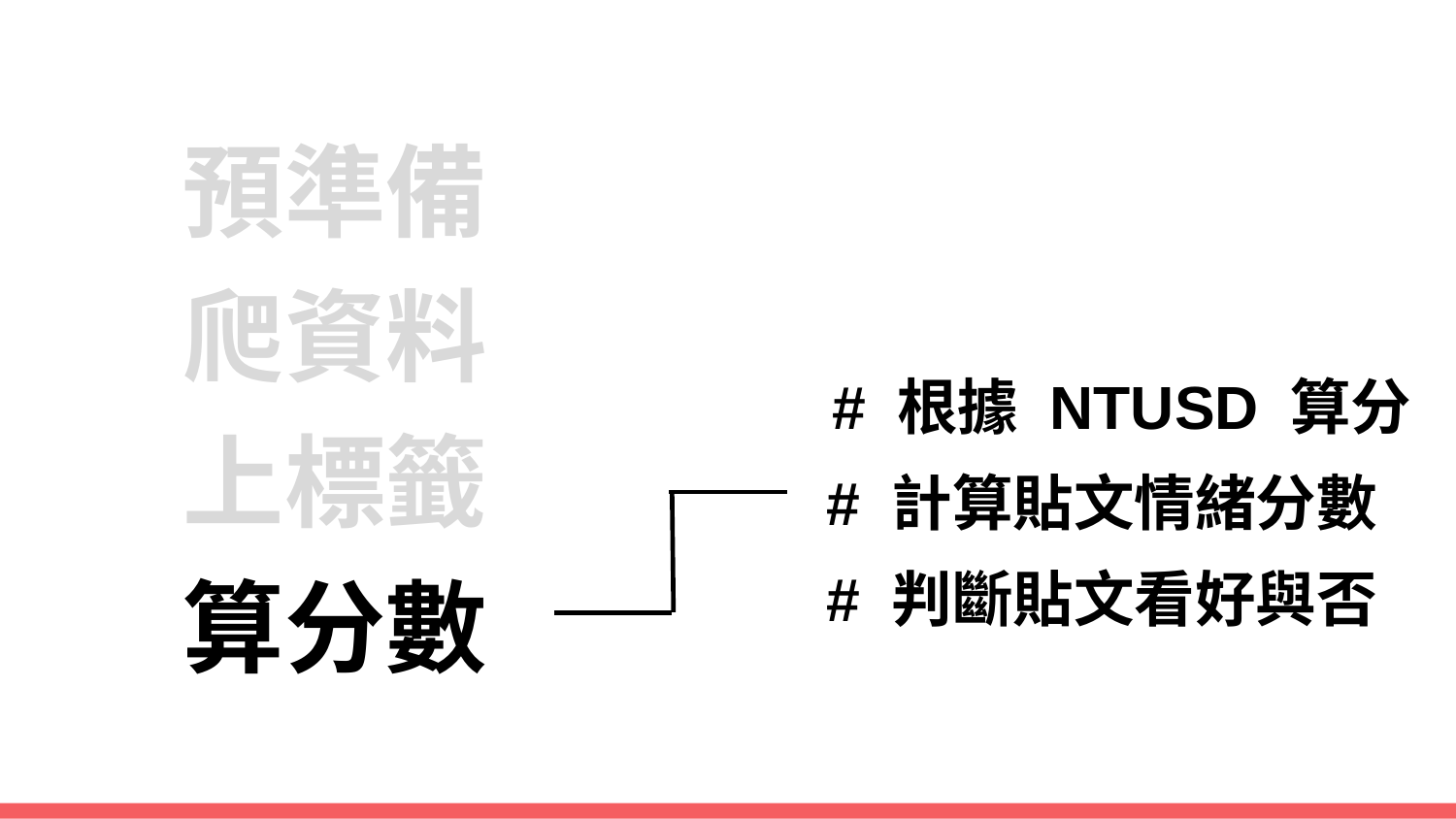

預準備
爬資料
# 根據 NTUSD 算分
上標籤
# 計算貼文情緒分數
算分數
# 判斷貼文看好與否